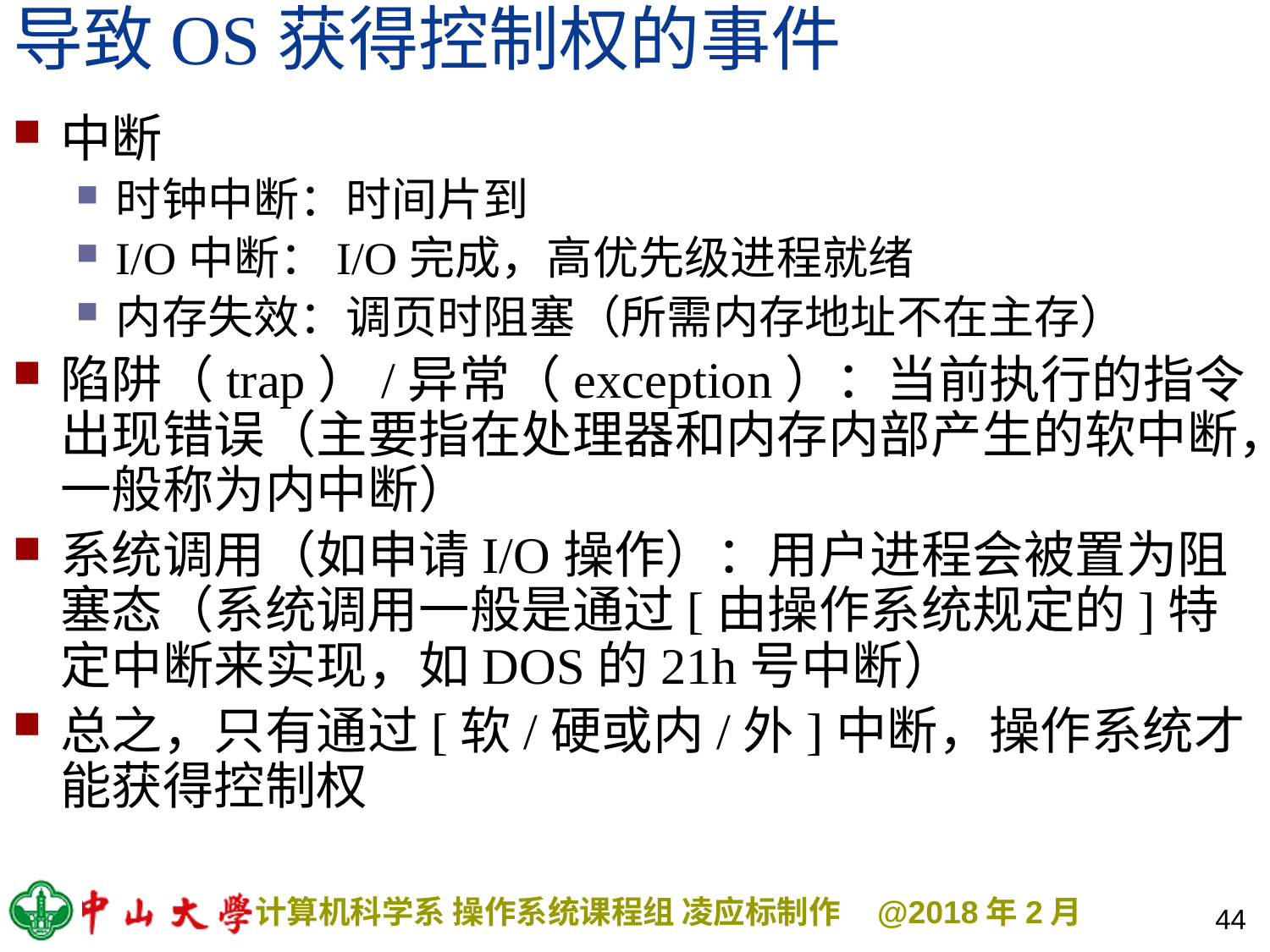

# 导致OS获得控制权的事件
中断
时钟中断：时间片到
I/O中断：I/O完成，高优先级进程就绪
内存失效：调页时阻塞（所需内存地址不在主存）
陷阱（trap）/异常（exception）：当前执行的指令出现错误（主要指在处理器和内存内部产生的软中断，一般称为内中断）
系统调用（如申请I/O操作）：用户进程会被置为阻塞态（系统调用一般是通过[由操作系统规定的]特定中断来实现，如DOS的21h号中断）
总之，只有通过[软/硬或内/外]中断，操作系统才能获得控制权
44